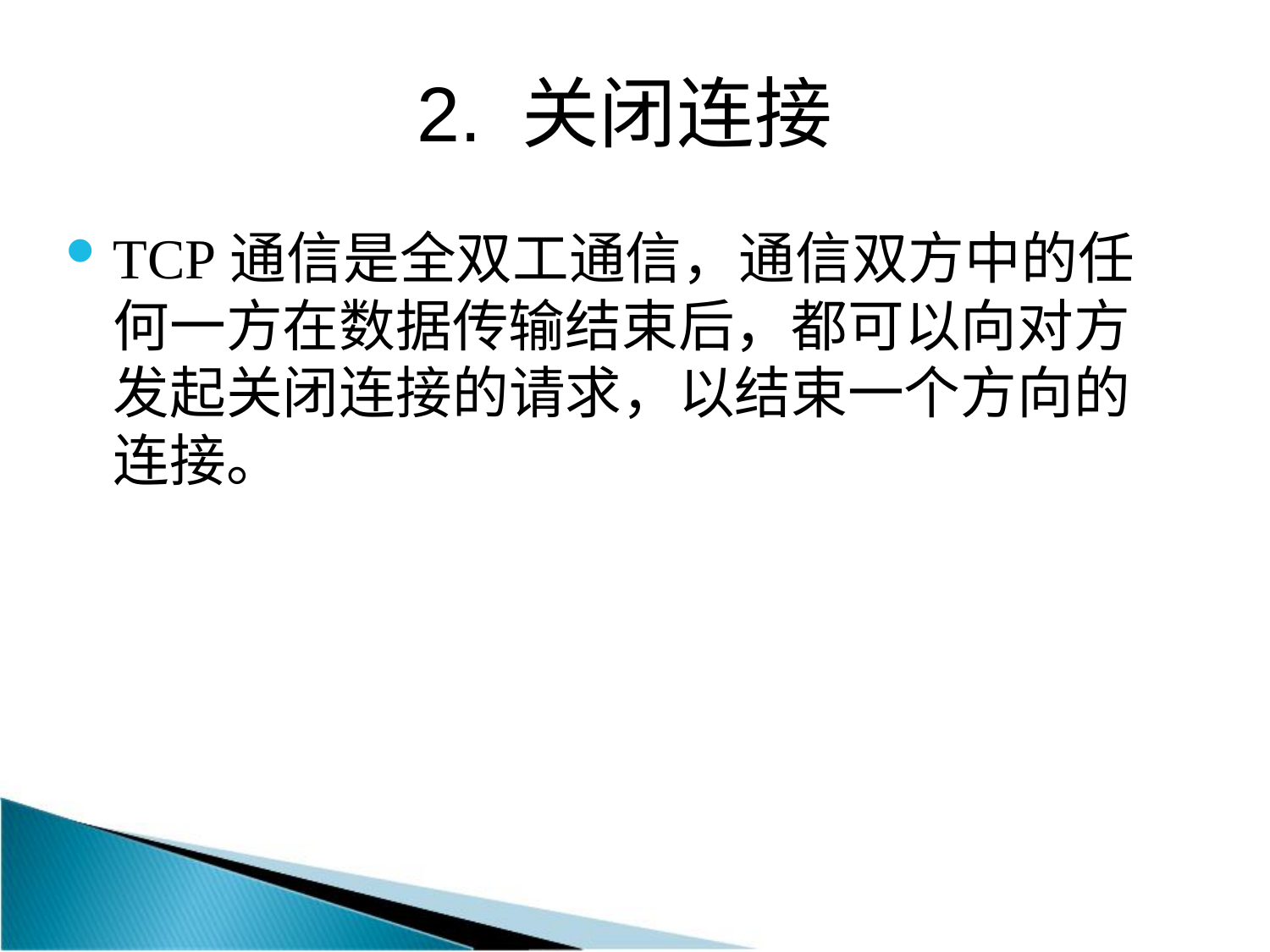

# 2. 关闭连接
TCP通信是全双工通信，通信双方中的任何一方在数据传输结束后，都可以向对方发起关闭连接的请求，以结束一个方向的连接。